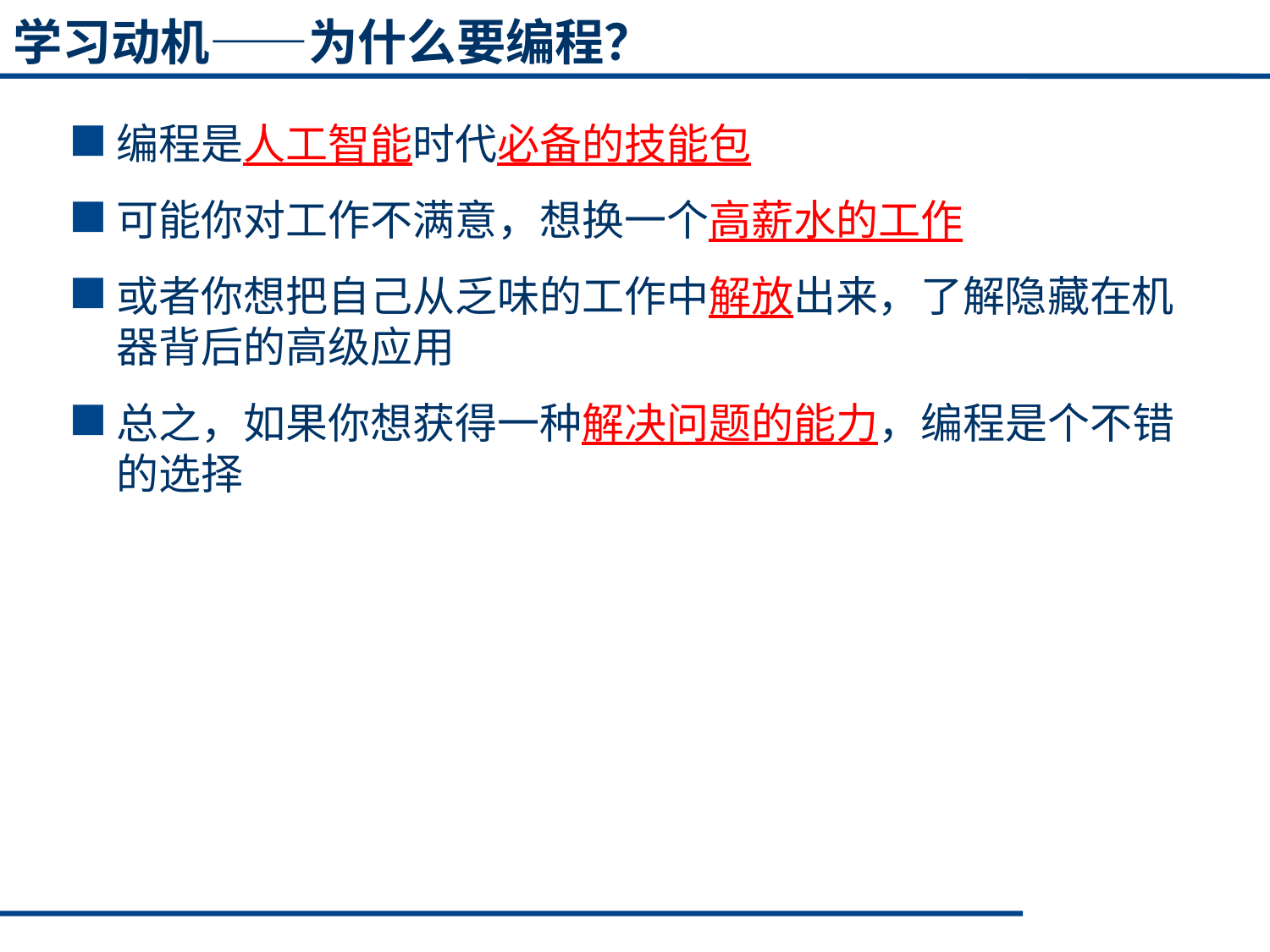

# 学习动机——为什么要编程？
编程是人工智能时代必备的技能包
可能你对工作不满意，想换一个高薪水的工作
或者你想把自己从乏味的工作中解放出来，了解隐藏在机器背后的高级应用
总之，如果你想获得一种解决问题的能力，编程是个不错的选择